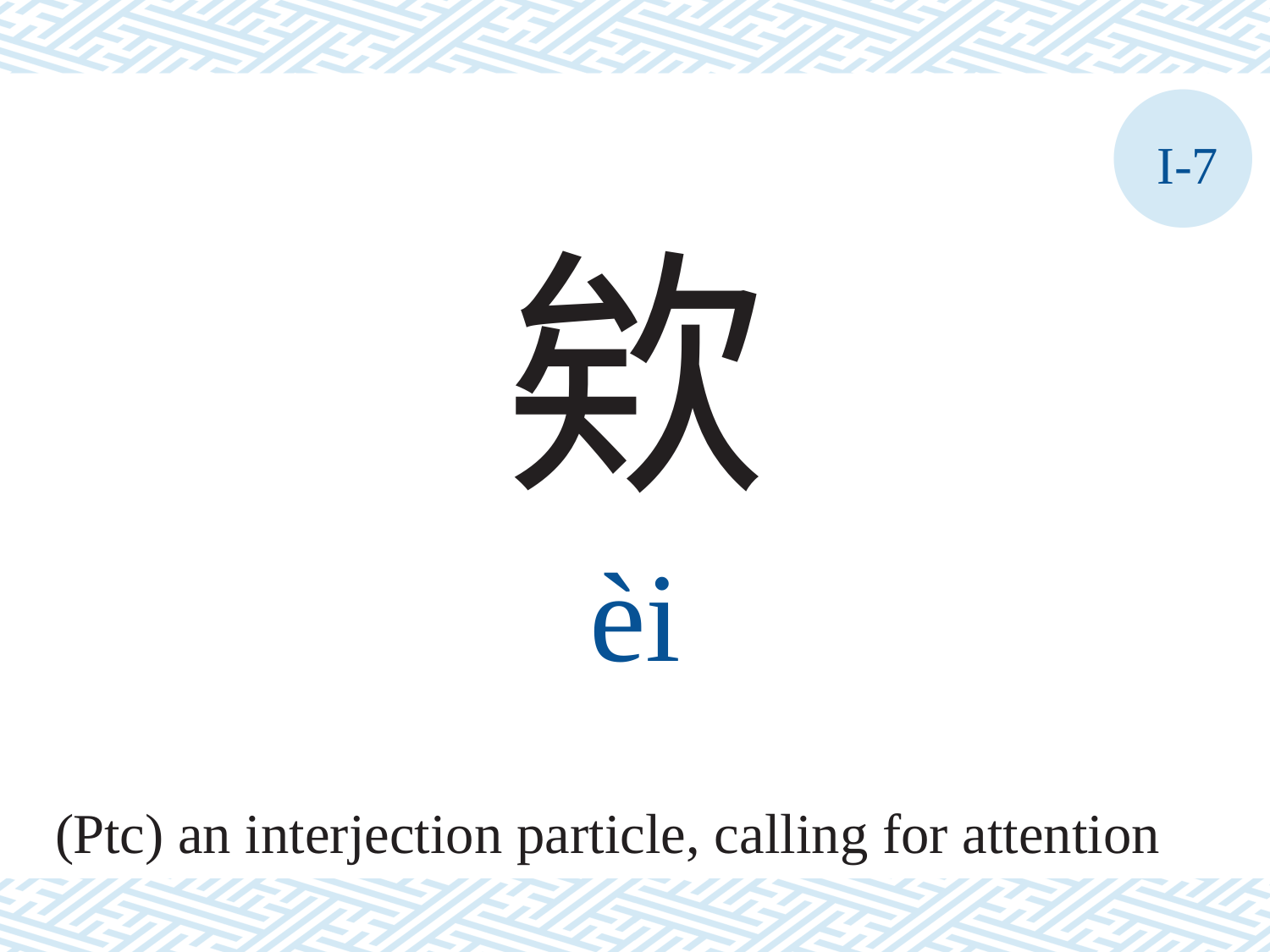

I-7
欸
èi
(Ptc) an interjection particle, calling for attention